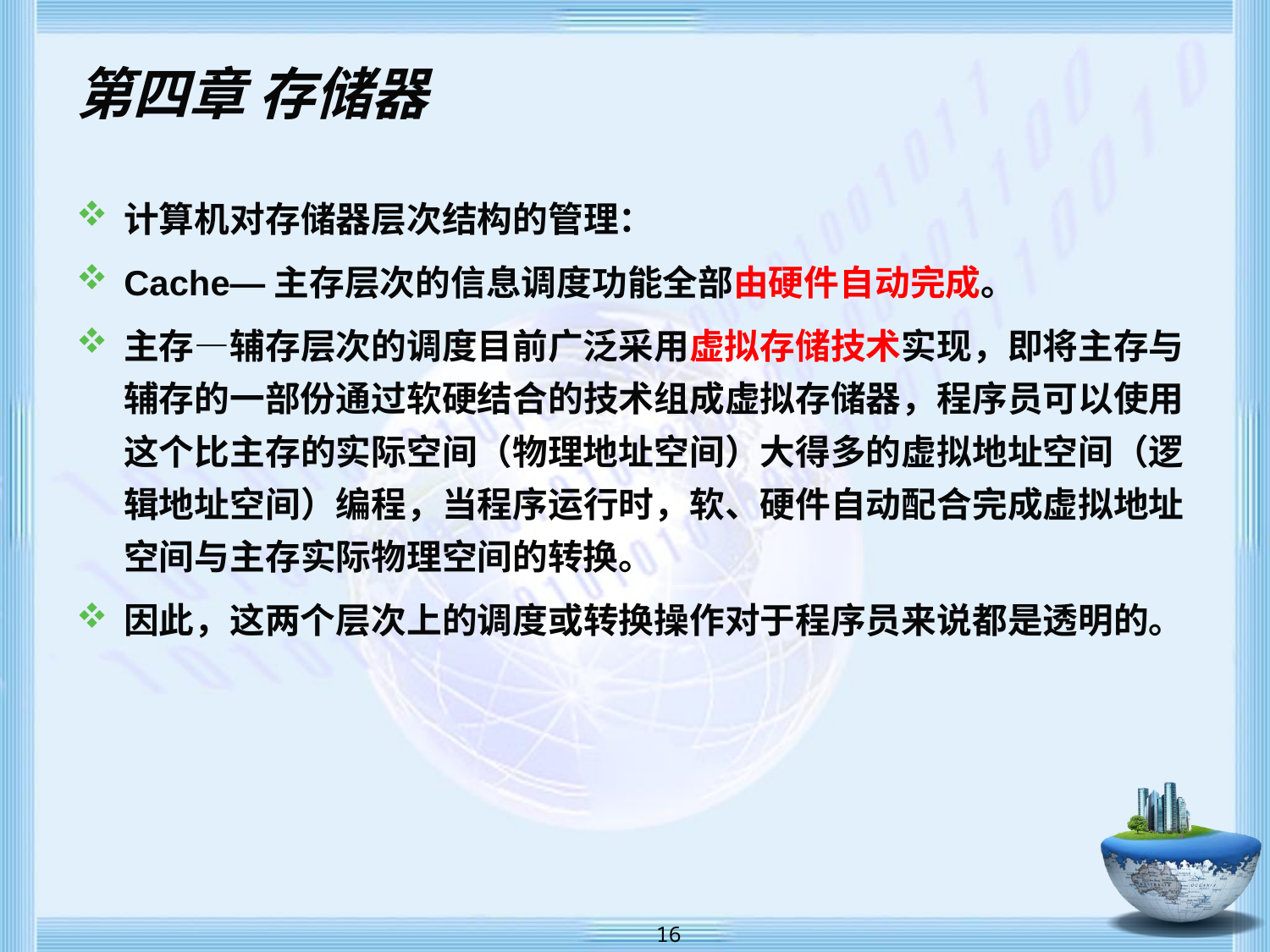

# 第四章 存储器
计算机对存储器层次结构的管理：
Cache—主存层次的信息调度功能全部由硬件自动完成。
主存—辅存层次的调度目前广泛采用虚拟存储技术实现，即将主存与辅存的一部份通过软硬结合的技术组成虚拟存储器，程序员可以使用这个比主存的实际空间（物理地址空间）大得多的虚拟地址空间（逻辑地址空间）编程，当程序运行时，软、硬件自动配合完成虚拟地址空间与主存实际物理空间的转换。
因此，这两个层次上的调度或转换操作对于程序员来说都是透明的。
    16